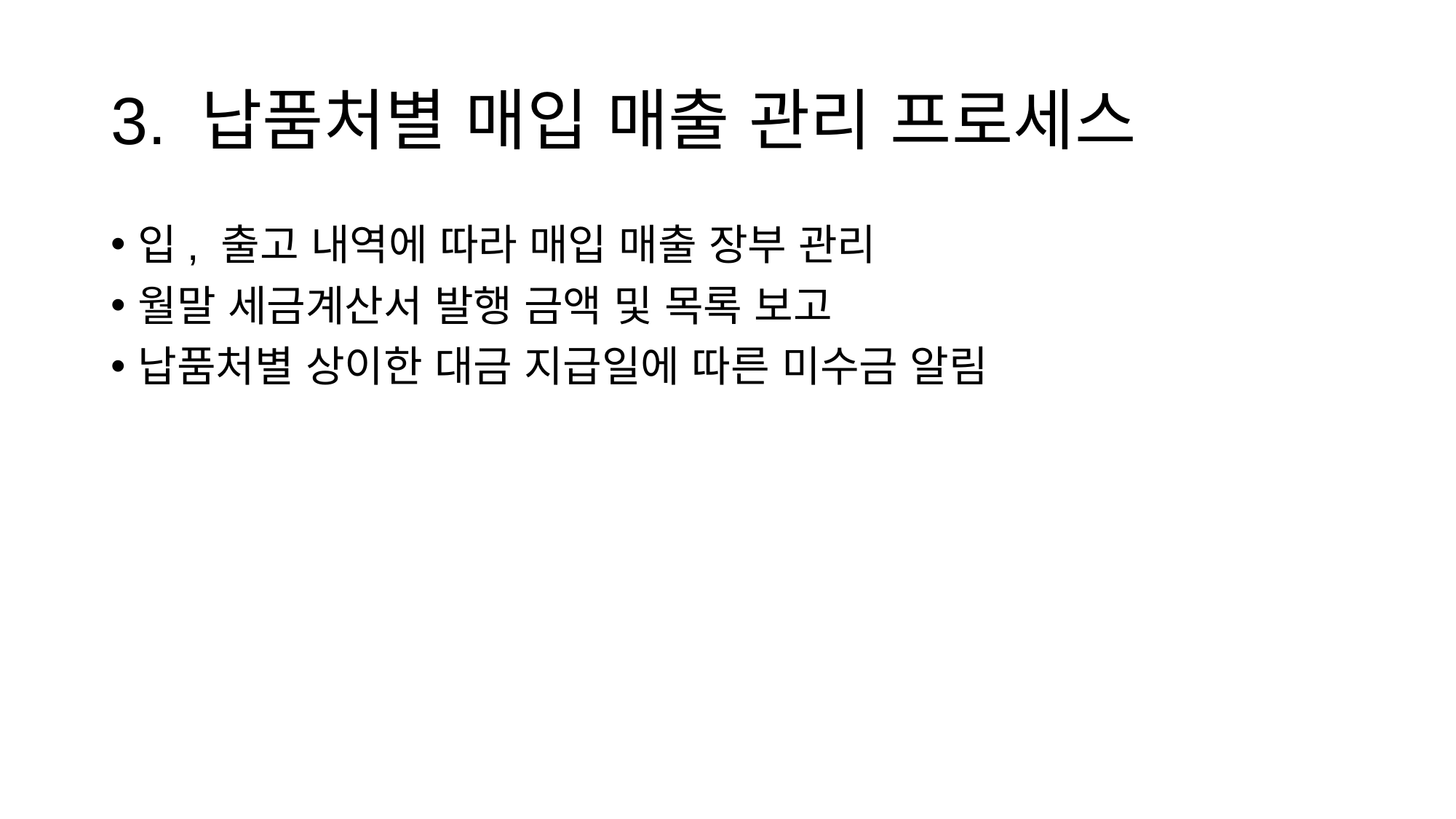

# 3. 납품처별 매입 매출 관리 프로세스
입, 출고 내역에 따라 매입 매출 장부 관리
월말 세금계산서 발행 금액 및 목록 보고
납품처별 상이한 대금 지급일에 따른 미수금 알림